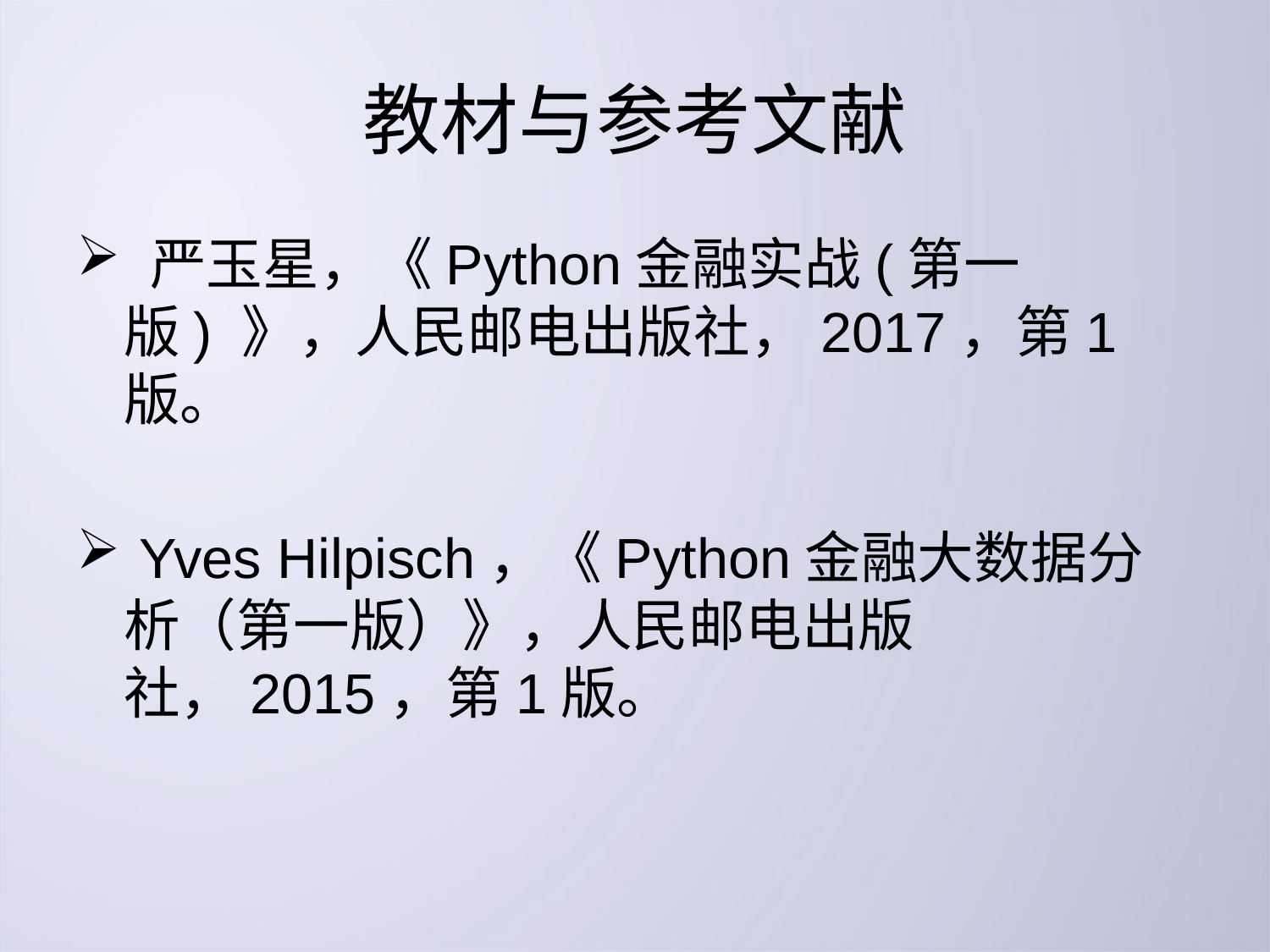

# 教材与参考文献
 严玉星，《Python金融实战(第一版) 》，人民邮电出版社，2017，第1版。

 Yves Hilpisch，《Python金融大数据分析（第一版）》，人民邮电出版社，2015，第1版。